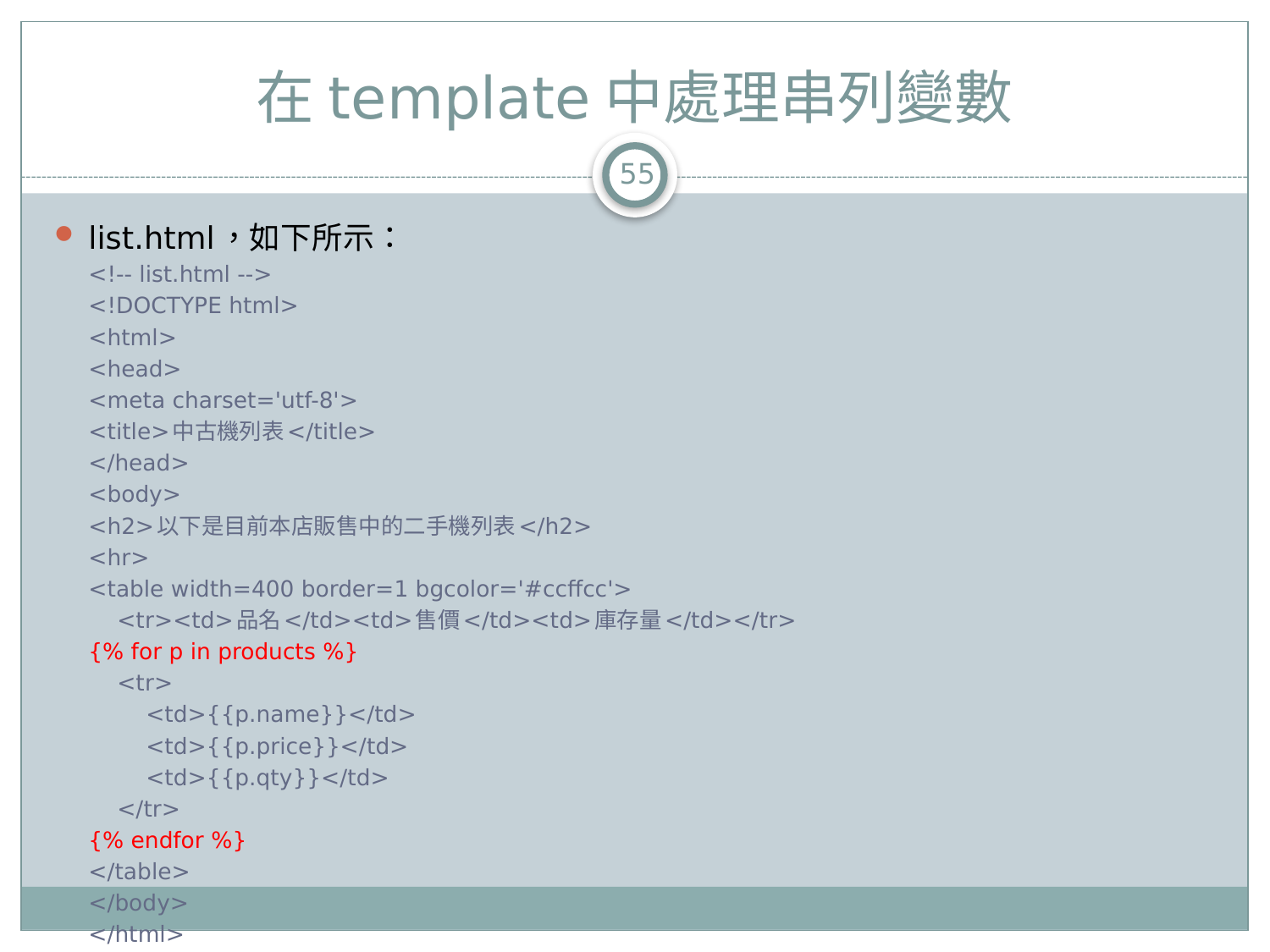

# 在template中處理串列變數
55
list.html，如下所示：
<!-- list.html -->
<!DOCTYPE html>
<html>
<head>
<meta charset='utf-8'>
<title>中古機列表</title>
</head>
<body>
<h2>以下是目前本店販售中的二手機列表</h2>
<hr>
<table width=400 border=1 bgcolor='#ccffcc'>
    <tr><td>品名</td><td>售價</td><td>庫存量</td></tr>
{% for p in products %}
    <tr>
        <td>{{p.name}}</td>
        <td>{{p.price}}</td>
        <td>{{p.qty}}</td>
    </tr>
{% endfor %}
</table>
</body>
</html>